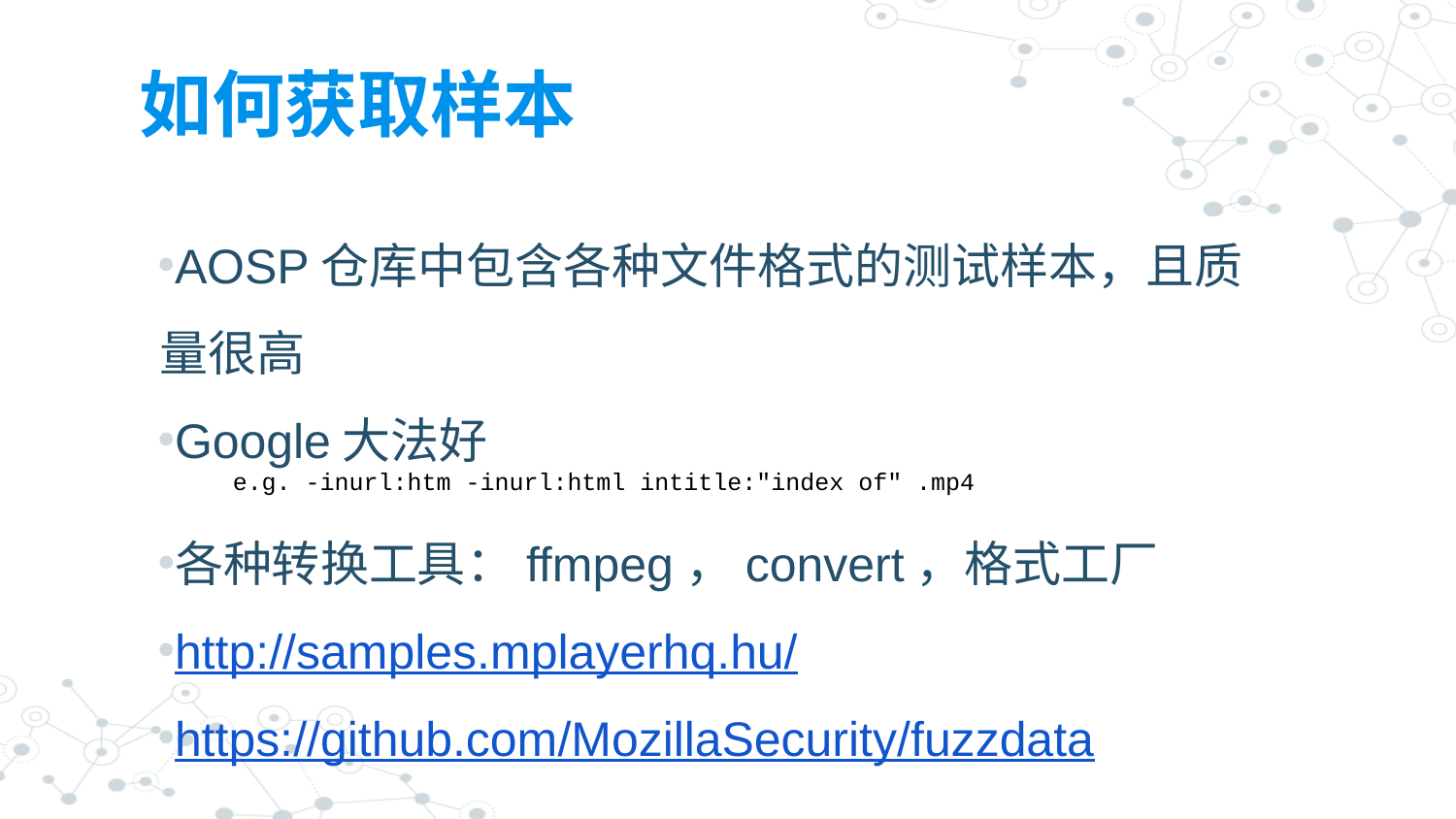

# 如何获取样本
AOSP仓库中包含各种文件格式的测试样本，且质量很高
Google大法好

e.g. -inurl:htm -inurl:html intitle:"index of" .mp4
各种转换工具：ffmpeg，convert，格式工厂
http://samples.mplayerhq.hu/
https://github.com/MozillaSecurity/fuzzdata